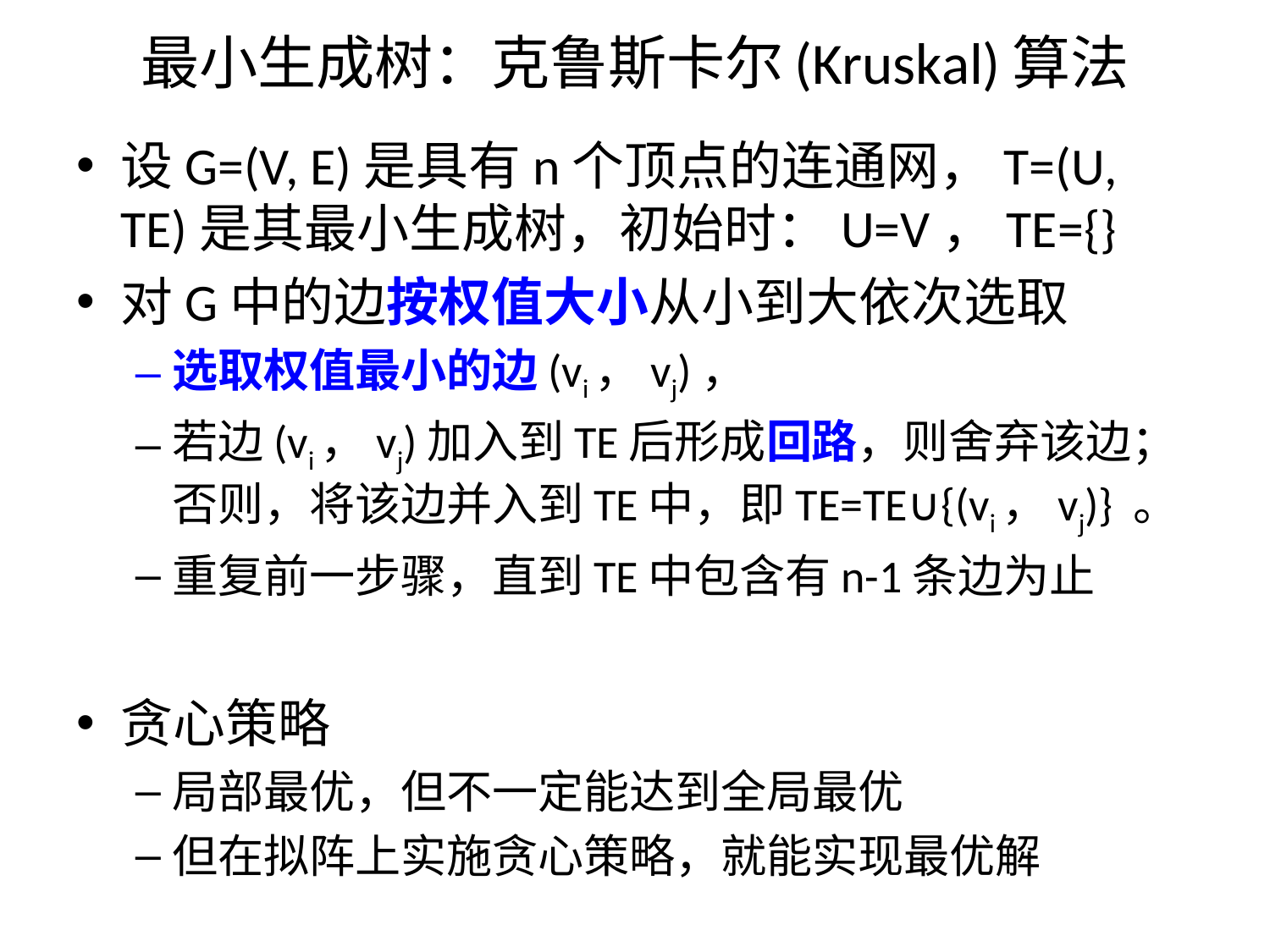

# 最小生成树：克鲁斯卡尔(Kruskal)算法
设G=(V, E)是具有n个顶点的连通网，T=(U, TE)是其最小生成树，初始时：U=V，TE={}
对G中的边按权值大小从小到大依次选取
选取权值最小的边(vi，vj)，
若边(vi，vj)加入到TE后形成回路，则舍弃该边；否则，将该边并入到TE中，即TE=TE∪{(vi，vj)} 。
重复前一步骤，直到TE中包含有n-1条边为止

贪心策略
局部最优，但不一定能达到全局最优
但在拟阵上实施贪心策略，就能实现最优解